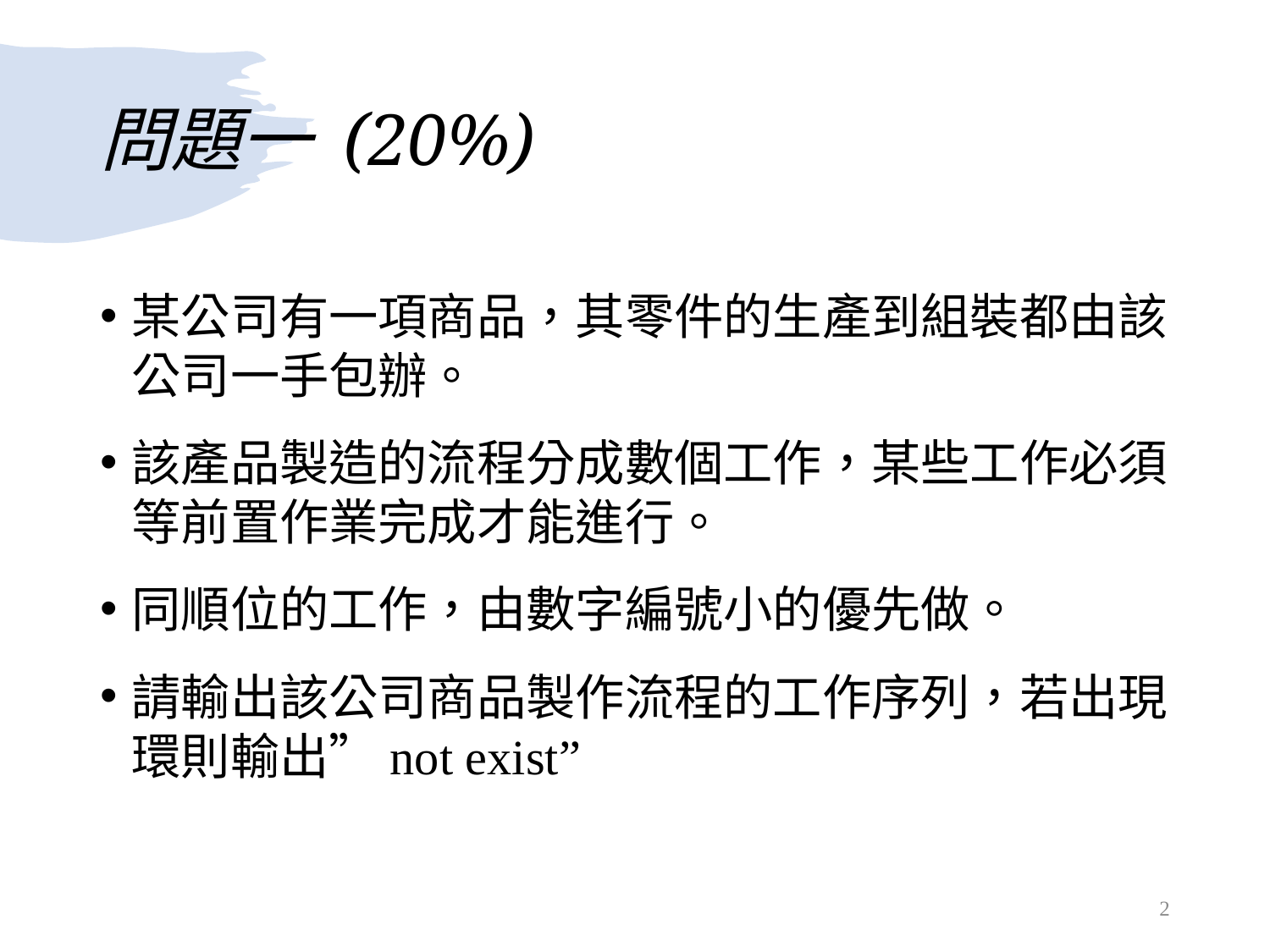

# 問題一 (20%)
某公司有一項商品，其零件的生產到組裝都由該公司一手包辦。
該產品製造的流程分成數個工作，某些工作必須等前置作業完成才能進行。
同順位的工作，由數字編號小的優先做。
請輸出該公司商品製作流程的工作序列，若出現環則輸出”not exist”

2